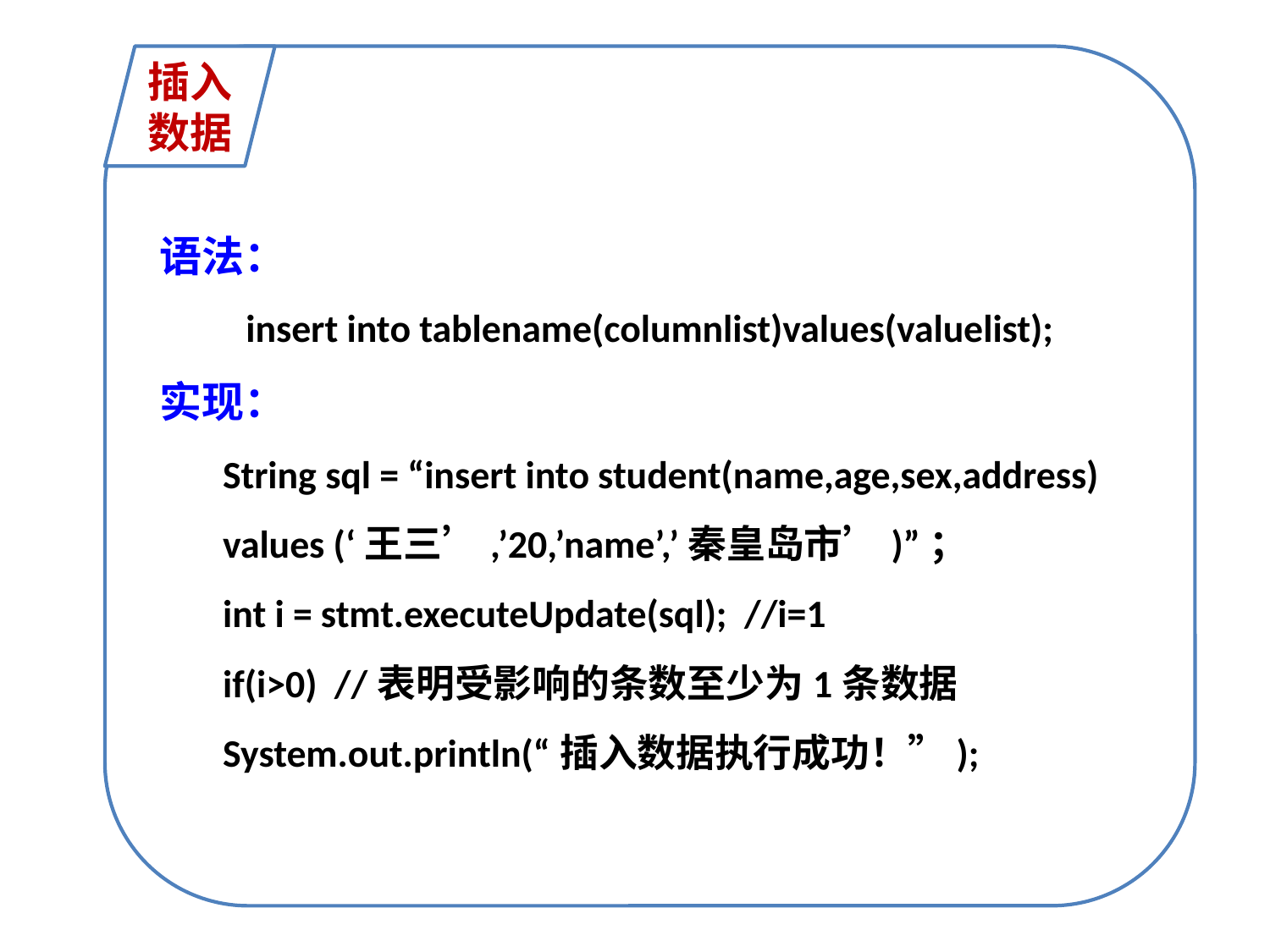

语法：
insert into tablename(columnlist)values(valuelist);
实现：
String sql = “insert into student(name,age,sex,address) values (‘王三’,’20,’name’,’秦皇岛市’)”；
int i = stmt.executeUpdate(sql);  //i=1
if(i>0)  //表明受影响的条数至少为1条数据
System.out.println(“插入数据执行成功！”);
插入数据